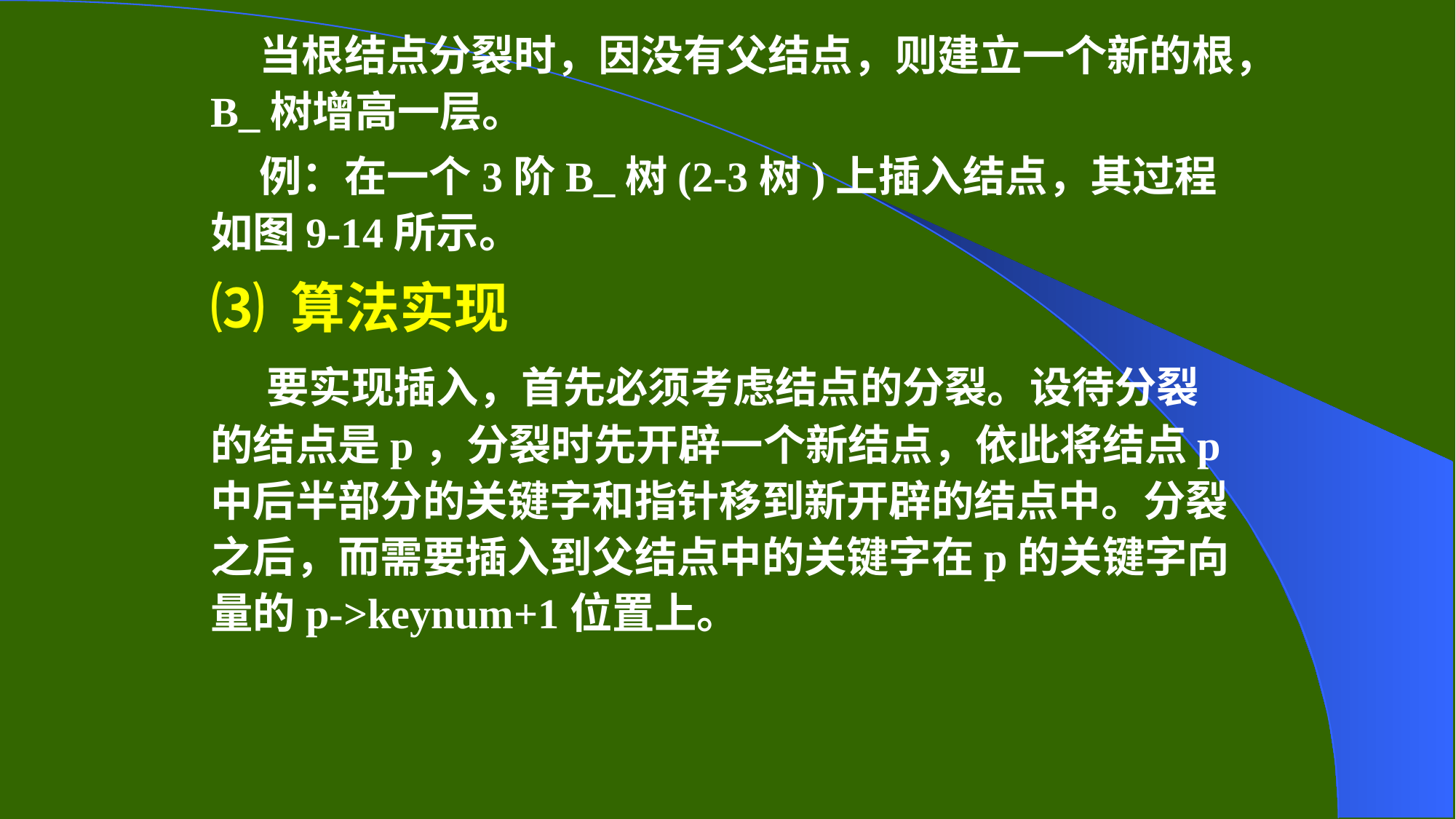

当根结点分裂时，因没有父结点，则建立一个新的根，B_树增高一层。
    例：在一个3阶B_树(2-3树)上插入结点，其过程如图9-14所示。
⑶ 算法实现
    要实现插入，首先必须考虑结点的分裂。设待分裂的结点是p，分裂时先开辟一个新结点，依此将结点p中后半部分的关键字和指针移到新开辟的结点中。分裂之后，而需要插入到父结点中的关键字在p的关键字向量的p->keynum+1位置上。